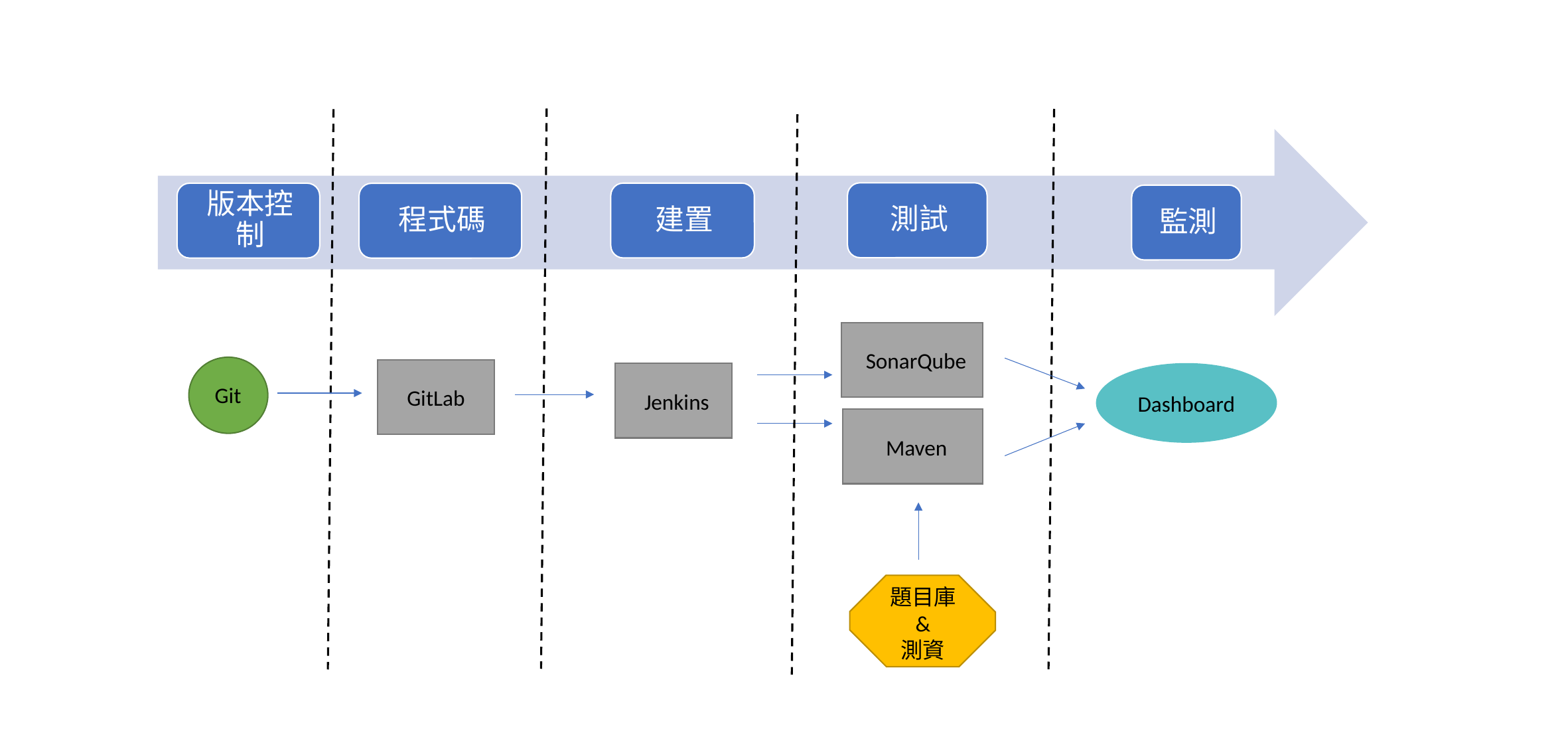

版本控制
程式碼
建置
測試
監測

SonarQube

GitLab
Dashboard

Jenkins
Git

Maven

題目庫
&
測資